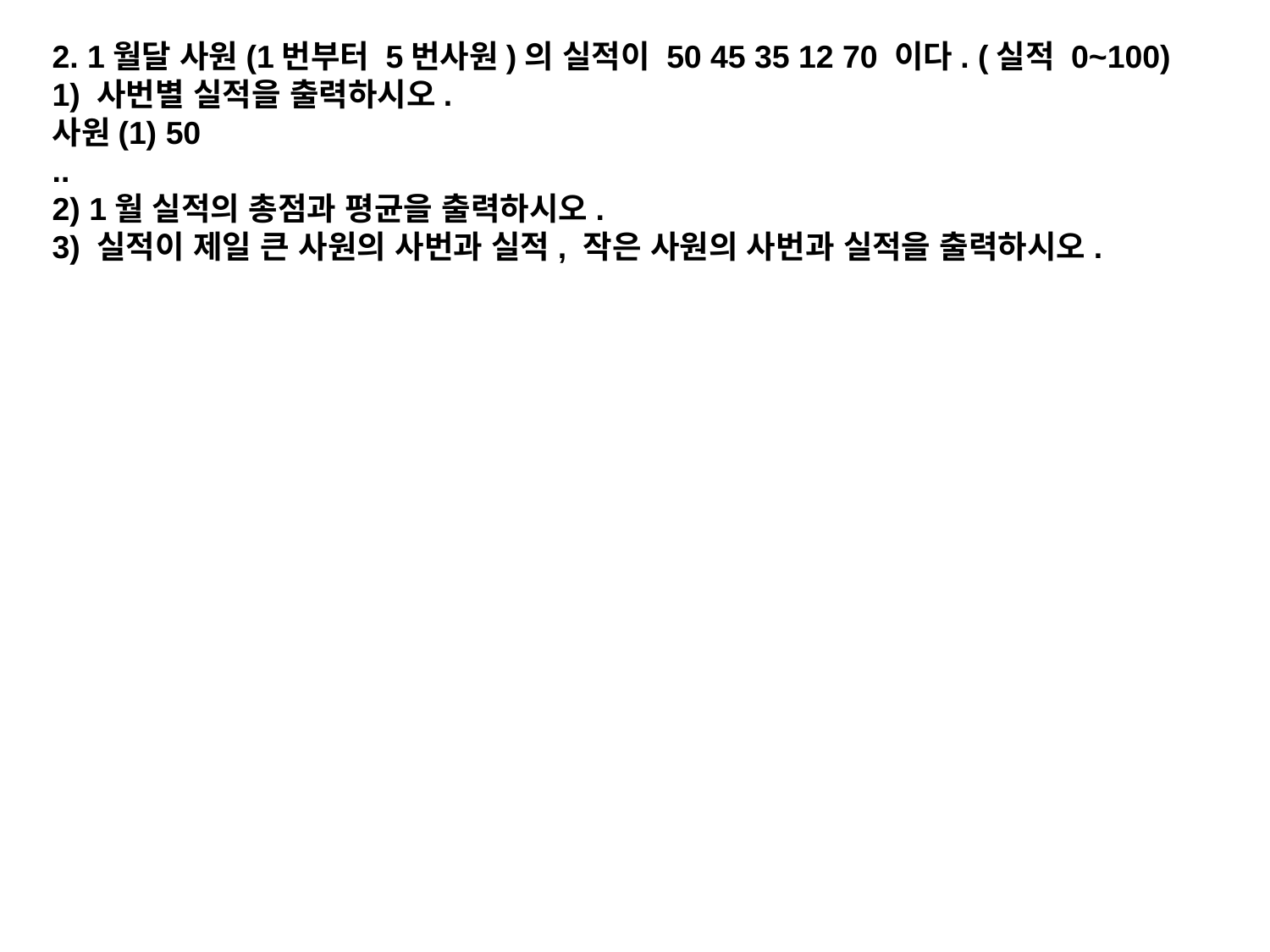

2. 1월달 사원(1번부터 5번사원)의 실적이 50 45 35 12 70 이다. (실적 0~100)
1) 사번별 실적을 출력하시오.
사원(1) 50
..
2) 1월 실적의 총점과 평균을 출력하시오.
3) 실적이 제일 큰 사원의 사번과 실적, 작은 사원의 사번과 실적을 출력하시오.